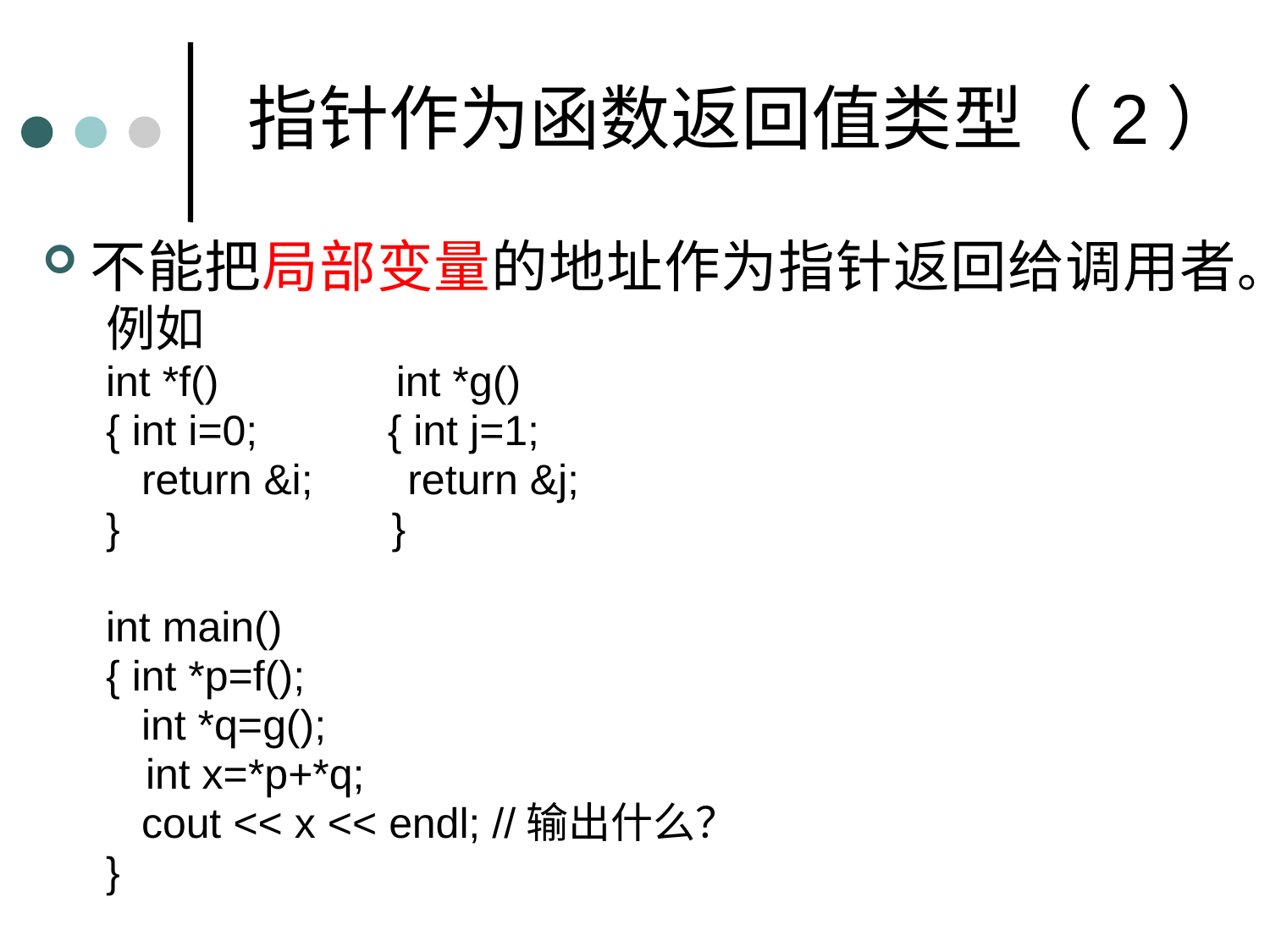

指针作为函数返回值类型（2）
不能把局部变量的地址作为指针返回给调用者。
例如
int *f()               int *g()
{ int i=0;           { int j=1;
   return &i;        return &j;
}                       }

int main()
{ int *p=f();
   int *q=g();
	int x=*p+*q;
   cout << x << endl; //输出什么？
}